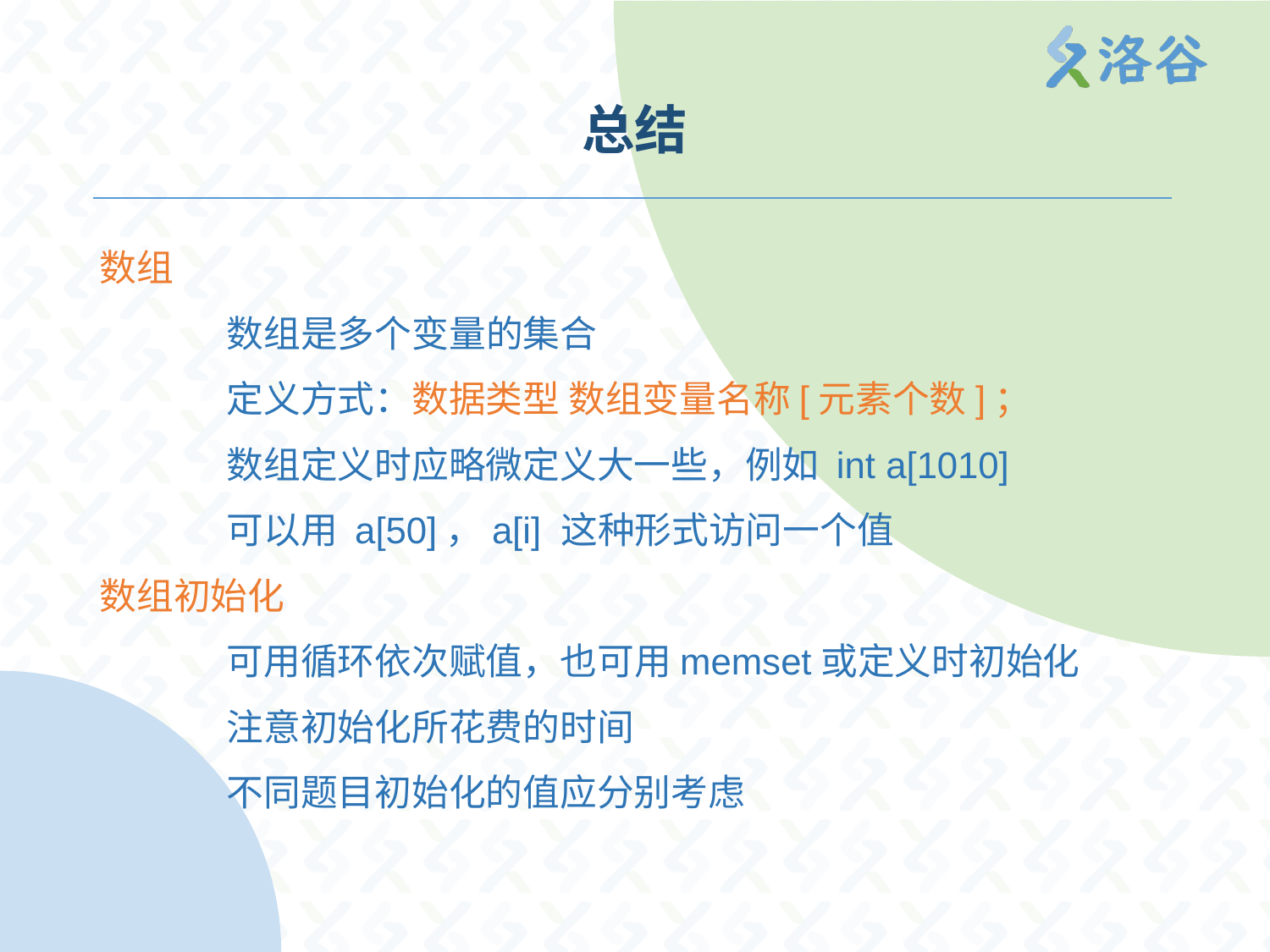

# 总结
数组
	数组是多个变量的集合
	定义方式：数据类型 数组变量名称[元素个数]；
	数组定义时应略微定义大一些，例如 int a[1010]
	可以用 a[50]，a[i] 这种形式访问一个值
数组初始化
	可用循环依次赋值，也可用memset或定义时初始化
	注意初始化所花费的时间
	不同题目初始化的值应分别考虑